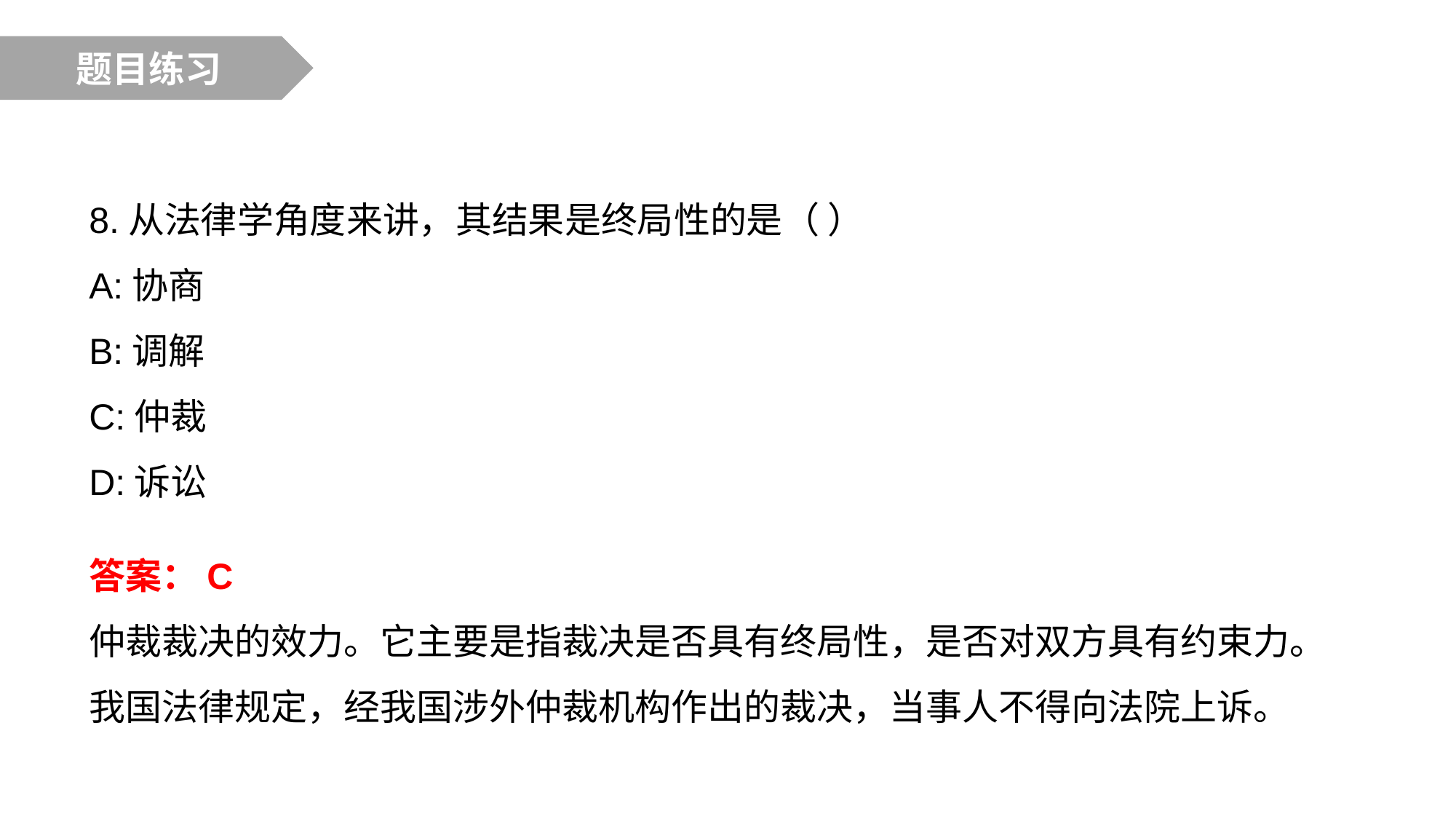

题目练习
8.从法律学角度来讲，其结果是终局性的是（ ）
A:协商
B:调解
C:仲裁
D:诉讼
答案：C
仲裁裁决的效力。它主要是指裁决是否具有终局性，是否对双方具有约束力。我国法律规定，经我国涉外仲裁机构作出的裁决，当事人不得向法院上诉。